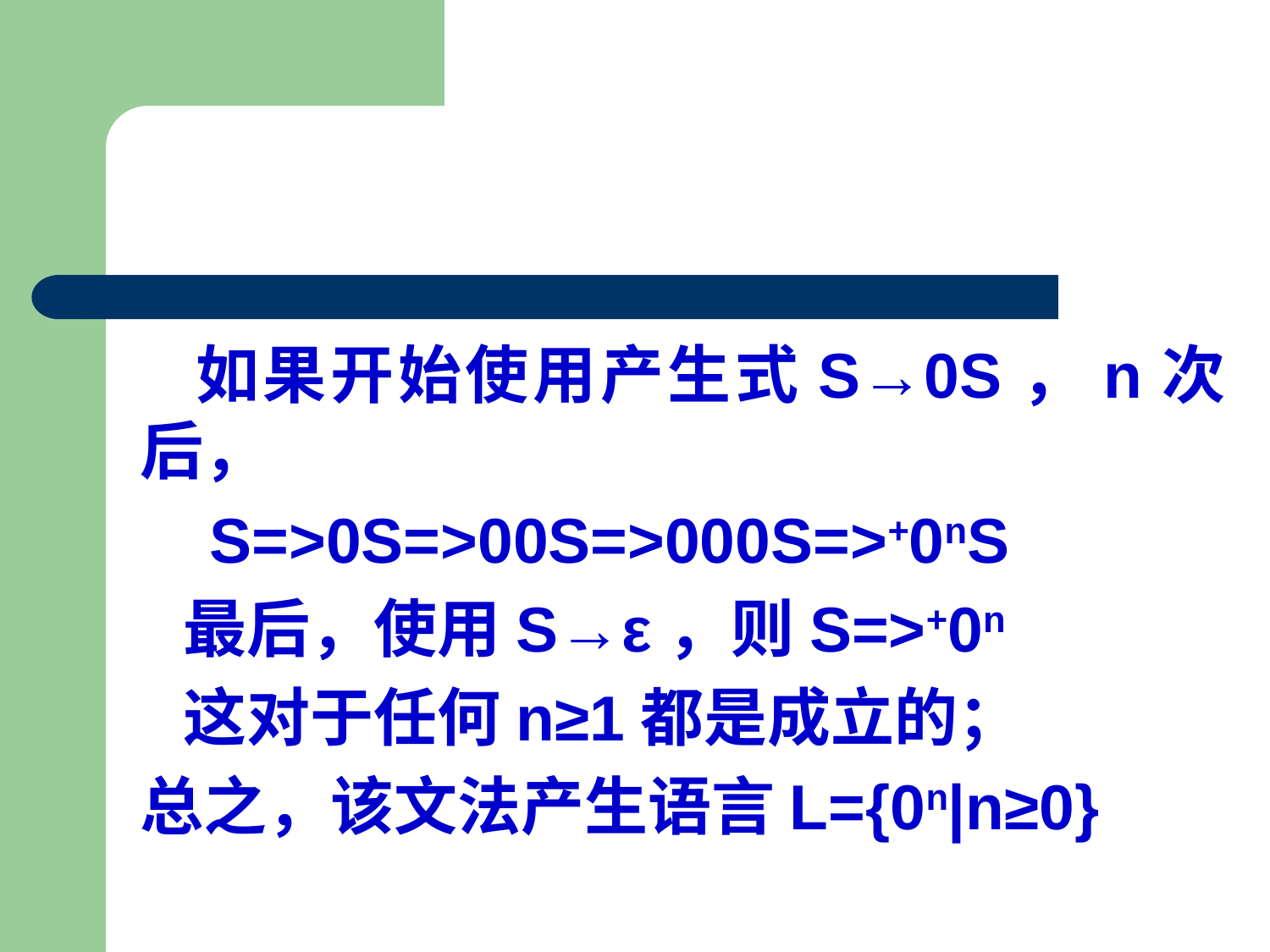

#
  如果开始使用产生式S→0S，n次后，
    S=>0S=>00S=>000S=>+0nS
  最后，使用S→ε，则S=>+0n
  这对于任何n≥1都是成立的；
总之，该文法产生语言L={0n|n≥0}